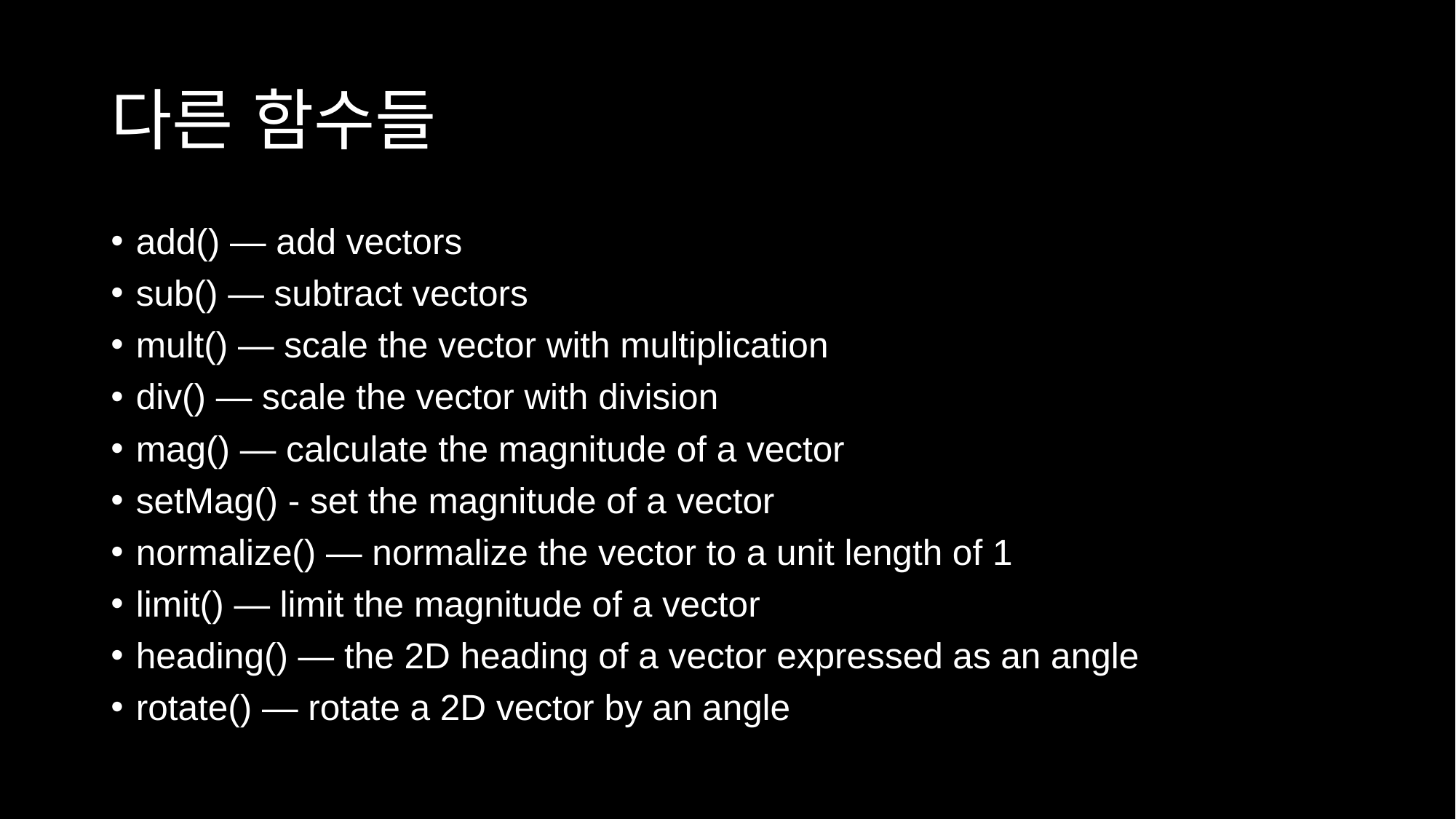

# 다른 함수들
add() — add vectors
sub() — subtract vectors
mult() — scale the vector with multiplication
div() — scale the vector with division
mag() — calculate the magnitude of a vector
setMag() - set the magnitude of a vector
normalize() — normalize the vector to a unit length of 1
limit() — limit the magnitude of a vector
heading() — the 2D heading of a vector expressed as an angle
rotate() — rotate a 2D vector by an angle